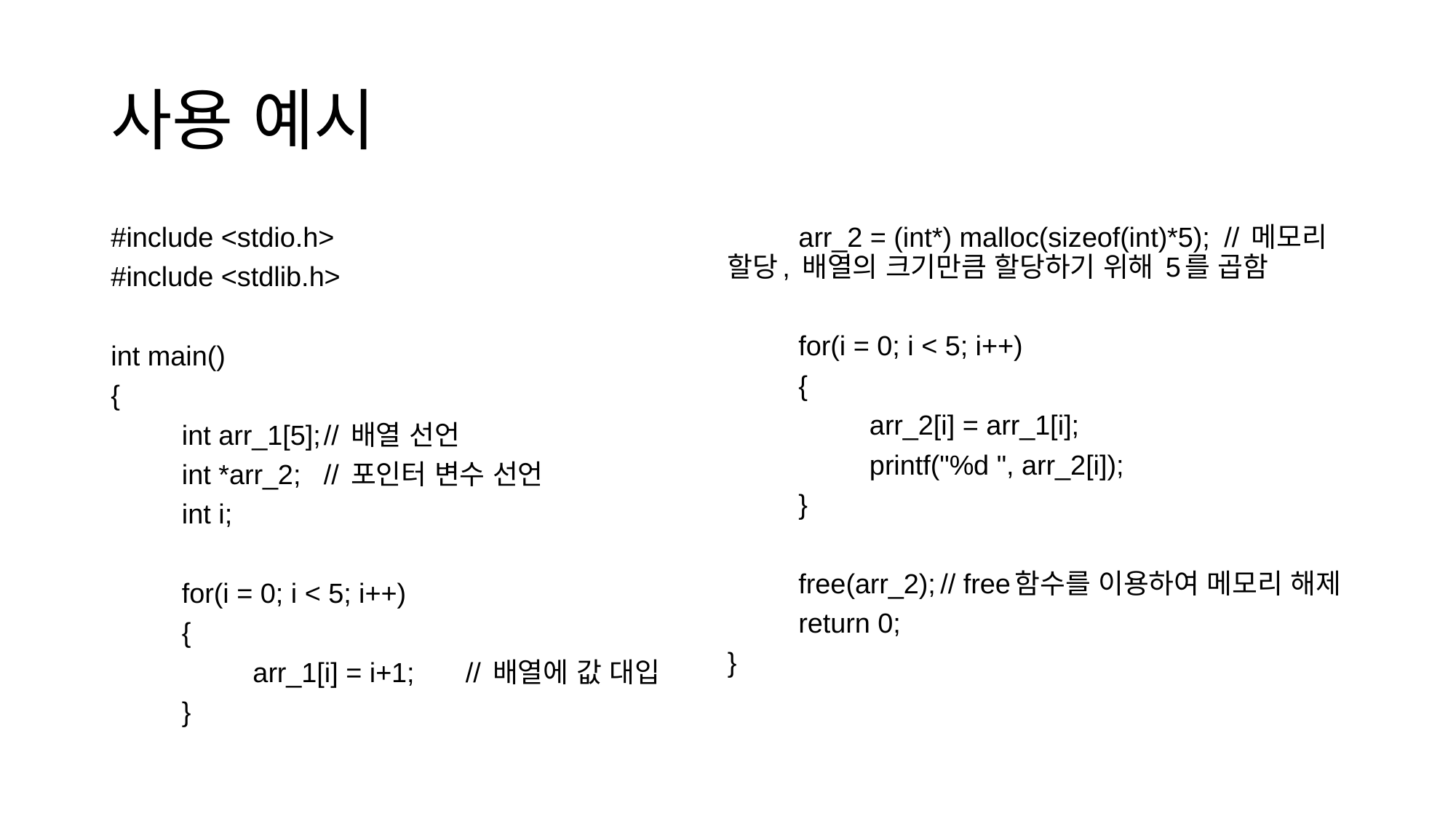

# 사용 예시
#include <stdio.h>
#include <stdlib.h>

int main()
{
	int arr_1[5];	// 배열 선언
	int *arr_2;	// 포인터 변수 선언
	int i;

	for(i = 0; i < 5; i++)
	{
		arr_1[i] = i+1;	// 배열에 값 대입
	}
	arr_2 = (int*) malloc(sizeof(int)*5);	// 메모리 할당, 배열의 크기만큼 할당하기 위해 5를 곱함

	for(i = 0; i < 5; i++)
	{
		arr_2[i] = arr_1[i];
		printf("%d ", arr_2[i]);
	}

	free(arr_2);	// free함수를 이용하여 메모리 해제
	return 0;
}